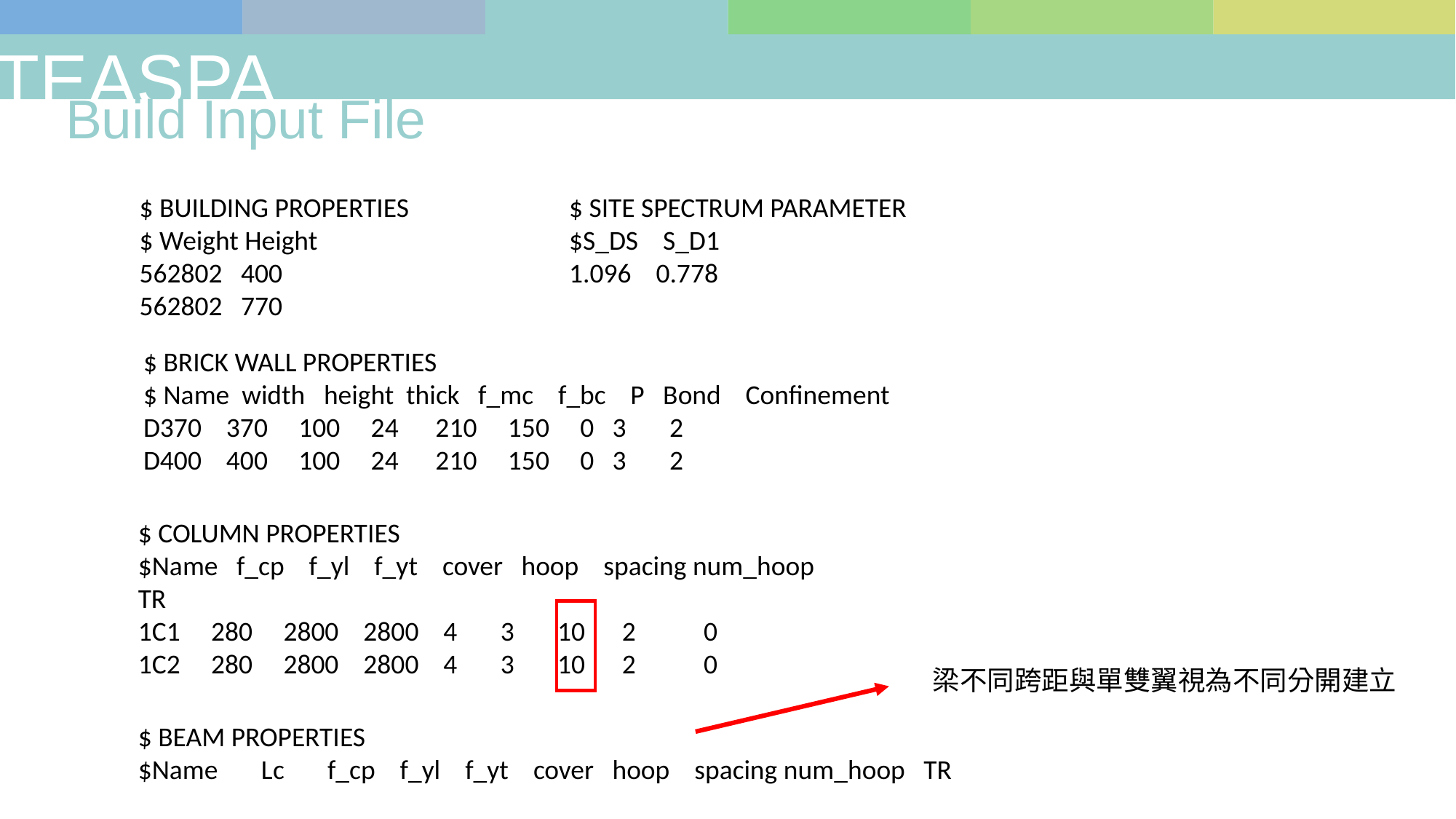

TEASPA

Build Input File
$ BUILDING PROPERTIES
$ Weight Height
562802   400
562802   770
$ SITE SPECTRUM PARAMETER
$S_DS    S_D1
1.096    0.778
$ BRICK WALL PROPERTIES
$ Name  width   height  thick   f_mc    f_bc    P   Bond    Confinement
D370    370     100     24      210     150     0   3       2
D400    400     100     24      210     150     0   3       2
$ COLUMN PROPERTIES
$Name   f_cp    f_yl    f_yt    cover   hoop    spacing num_hoop    TR
1C1     280     2800    2800    4       3       10      2           0
1C2     280     2800    2800    4       3       10      2           0

梁不同跨距與單雙翼視為不同分開建立
$ BEAM PROPERTIES
$Name       Lc       f_cp    f_yl    f_yt    cover   hoop    spacing num_hoop   TR